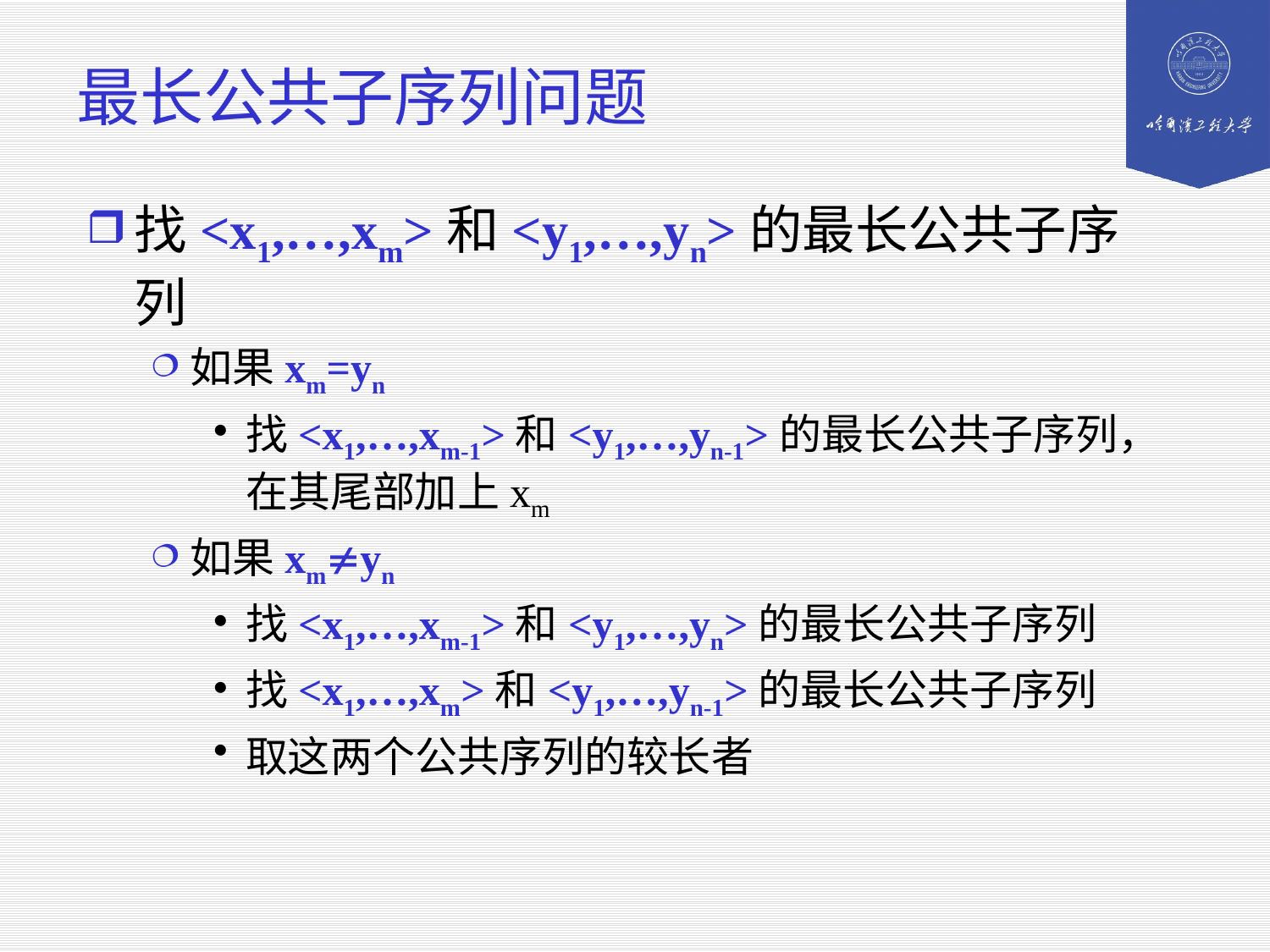

# 最长公共子序列问题
找<x1,…,xm>和<y1,…,yn>的最长公共子序列
如果xm=yn
找<x1,…,xm-1>和<y1,…,yn-1>的最长公共子序列，在其尾部加上xm
如果xm≠yn
找<x1,…,xm-1>和<y1,…,yn>的最长公共子序列
找<x1,…,xm>和<y1,…,yn-1>的最长公共子序列
取这两个公共序列的较长者